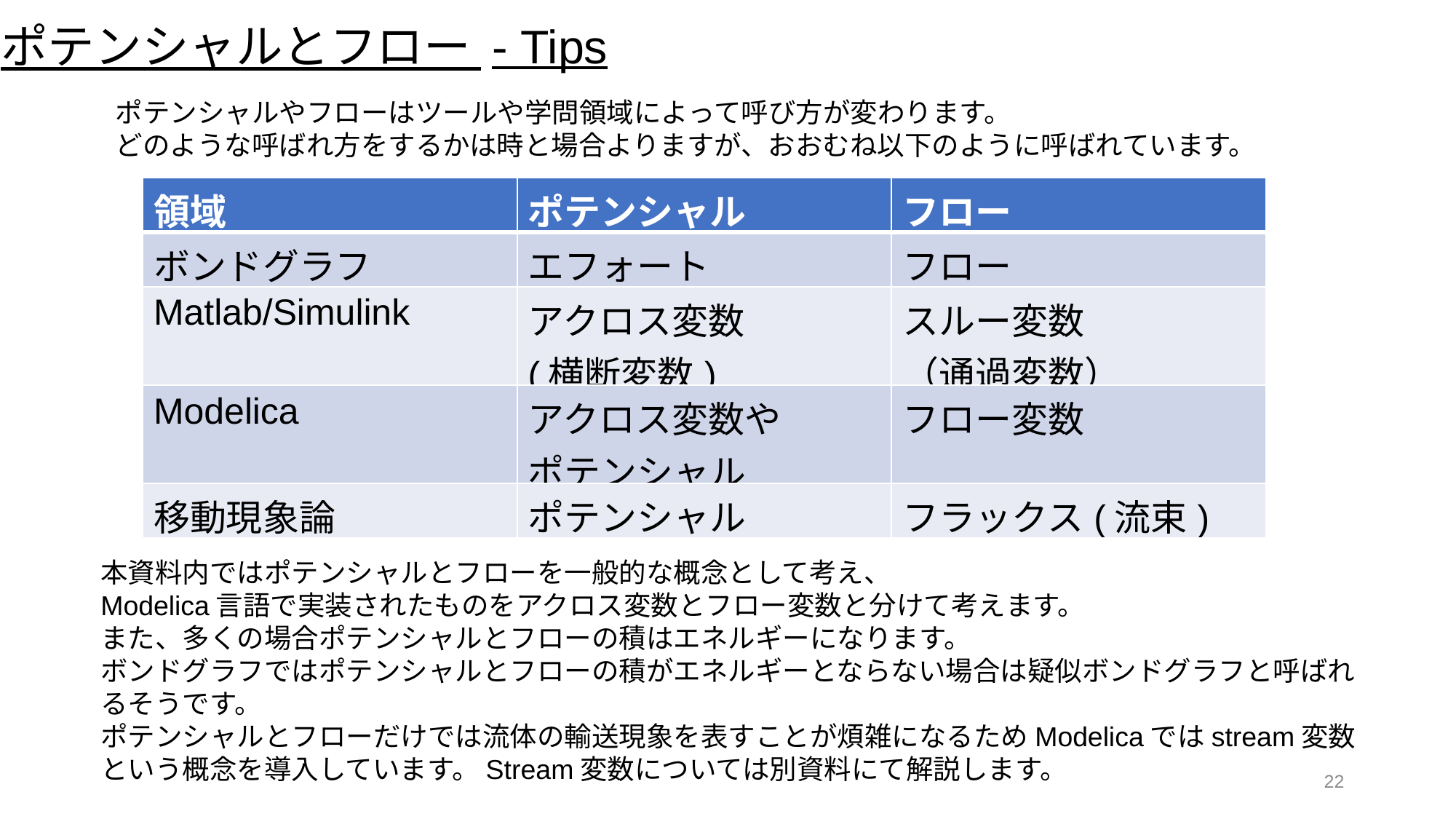

ポテンシャルとフロー - Tips
ポテンシャルやフローはツールや学問領域によって呼び方が変わります。
どのような呼ばれ方をするかは時と場合よりますが、おおむね以下のように呼ばれています。
| 領域 | ポテンシャル | フロー |
| --- | --- | --- |
| ボンドグラフ | エフォート | フロー |
| Matlab/Simulink | アクロス変数 (横断変数) | スルー変数 （通過変数） |
| Modelica | アクロス変数や ポテンシャル | フロー変数 |
| 移動現象論 | ポテンシャル | フラックス(流束) |
本資料内ではポテンシャルとフローを一般的な概念として考え、
Modelica言語で実装されたものをアクロス変数とフロー変数と分けて考えます。
また、多くの場合ポテンシャルとフローの積はエネルギーになります。
ボンドグラフではポテンシャルとフローの積がエネルギーとならない場合は疑似ボンドグラフと呼ばれるそうです。
ポテンシャルとフローだけでは流体の輸送現象を表すことが煩雑になるためModelicaではstream変数という概念を導入しています。Stream変数については別資料にて解説します。
22